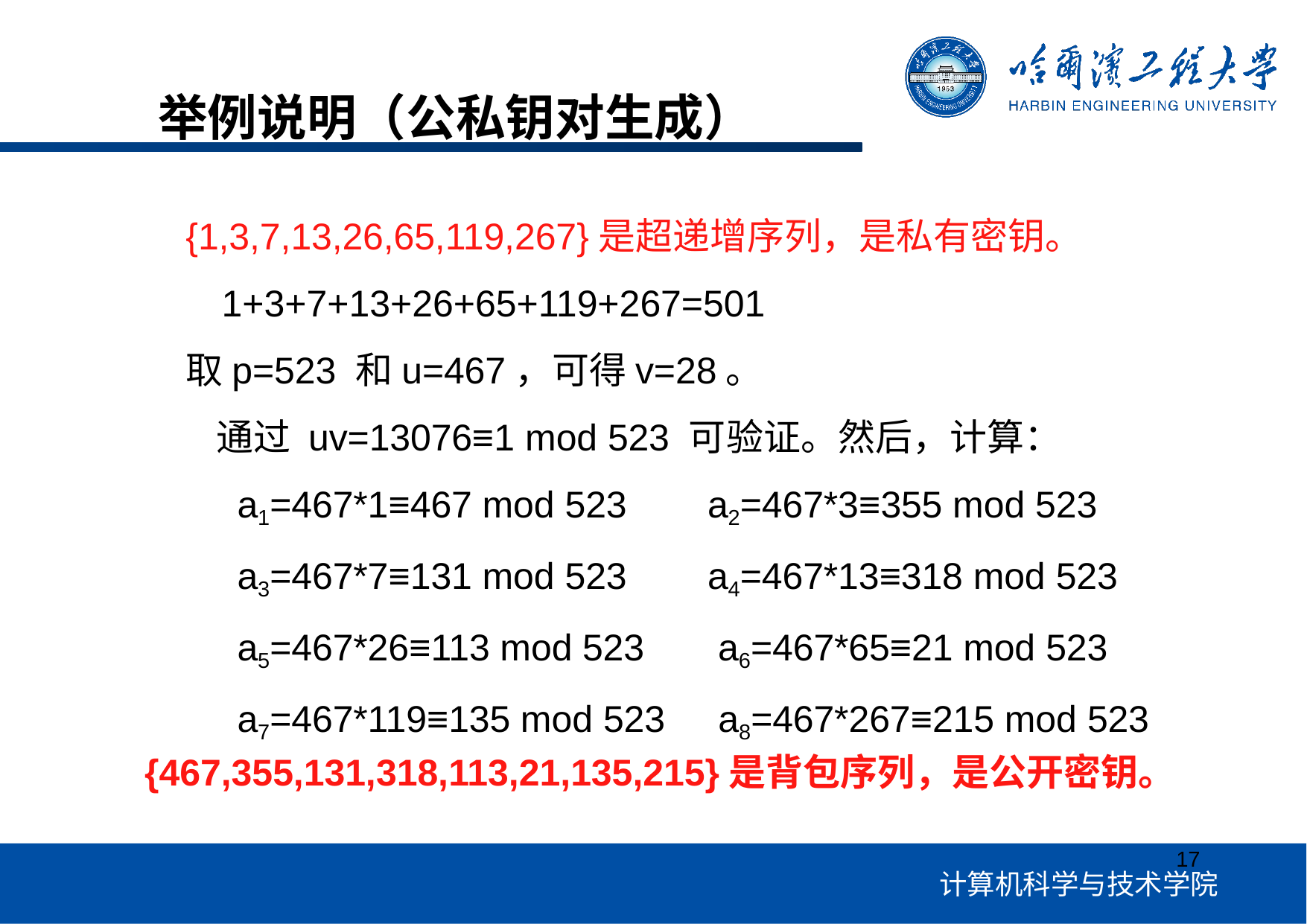

# 举例说明（公私钥对生成）
{1,3,7,13,26,65,119,267}是超递增序列，是私有密钥。  1+3+7+13+26+65+119+267=501
取p=523 和u=467，可得v=28。
通过 uv=13076≡1 mod 523 可验证。然后，计算：
a1=467*1≡467 mod 523
a3=467*7≡131 mod 523
a5=467*26≡113 mod 523
a7=467*119≡135 mod 523
a2=467*3≡355 mod 523
a4=467*13≡318 mod 523
a6=467*65≡21 mod 523
a8=467*267≡215 mod 523
{467,355,131,318,113,21,135,215}是背包序列，是公开密钥。
17